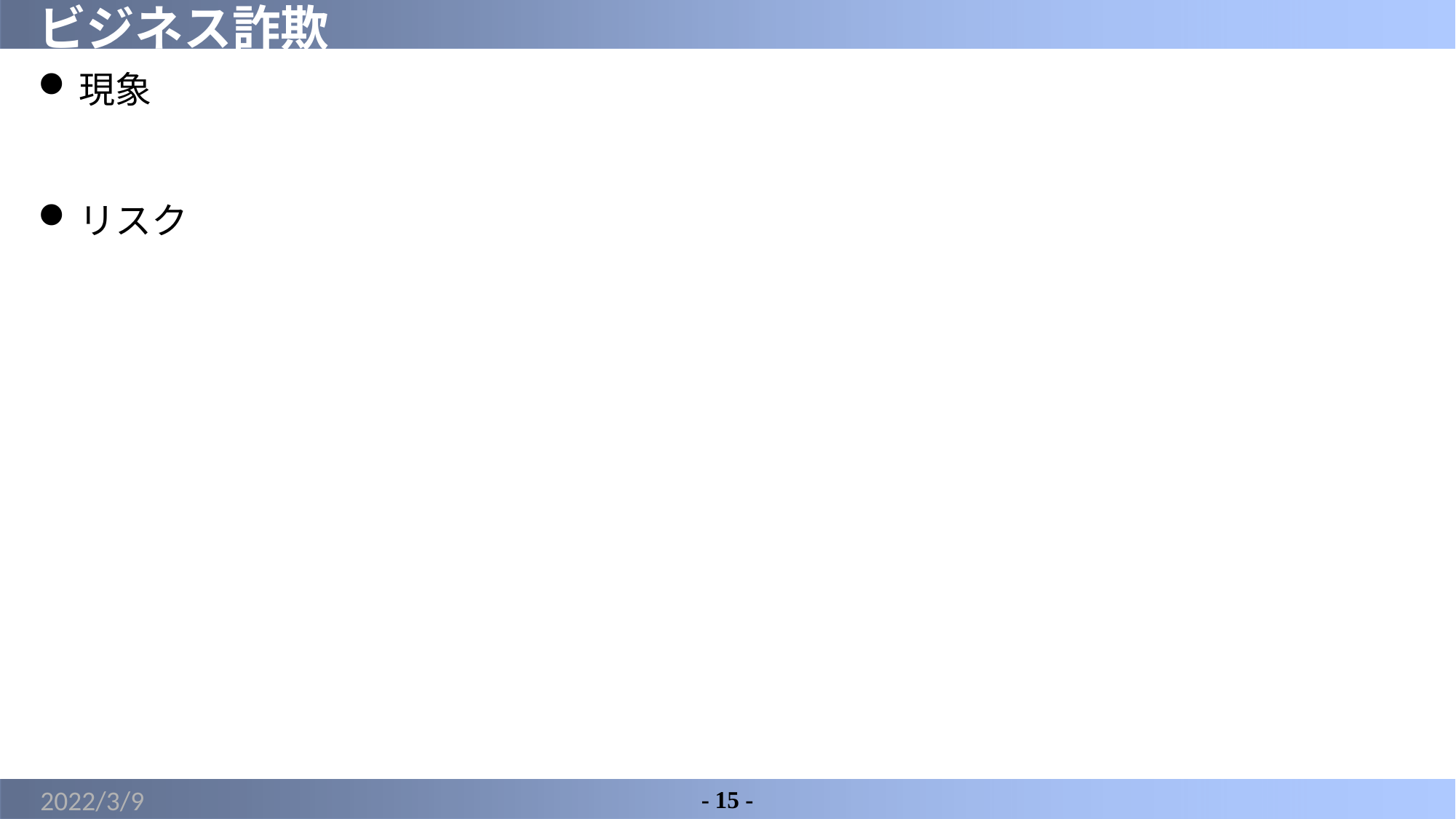

# ビジネス詐欺
現象

リスク

2022/3/9
- 15 -